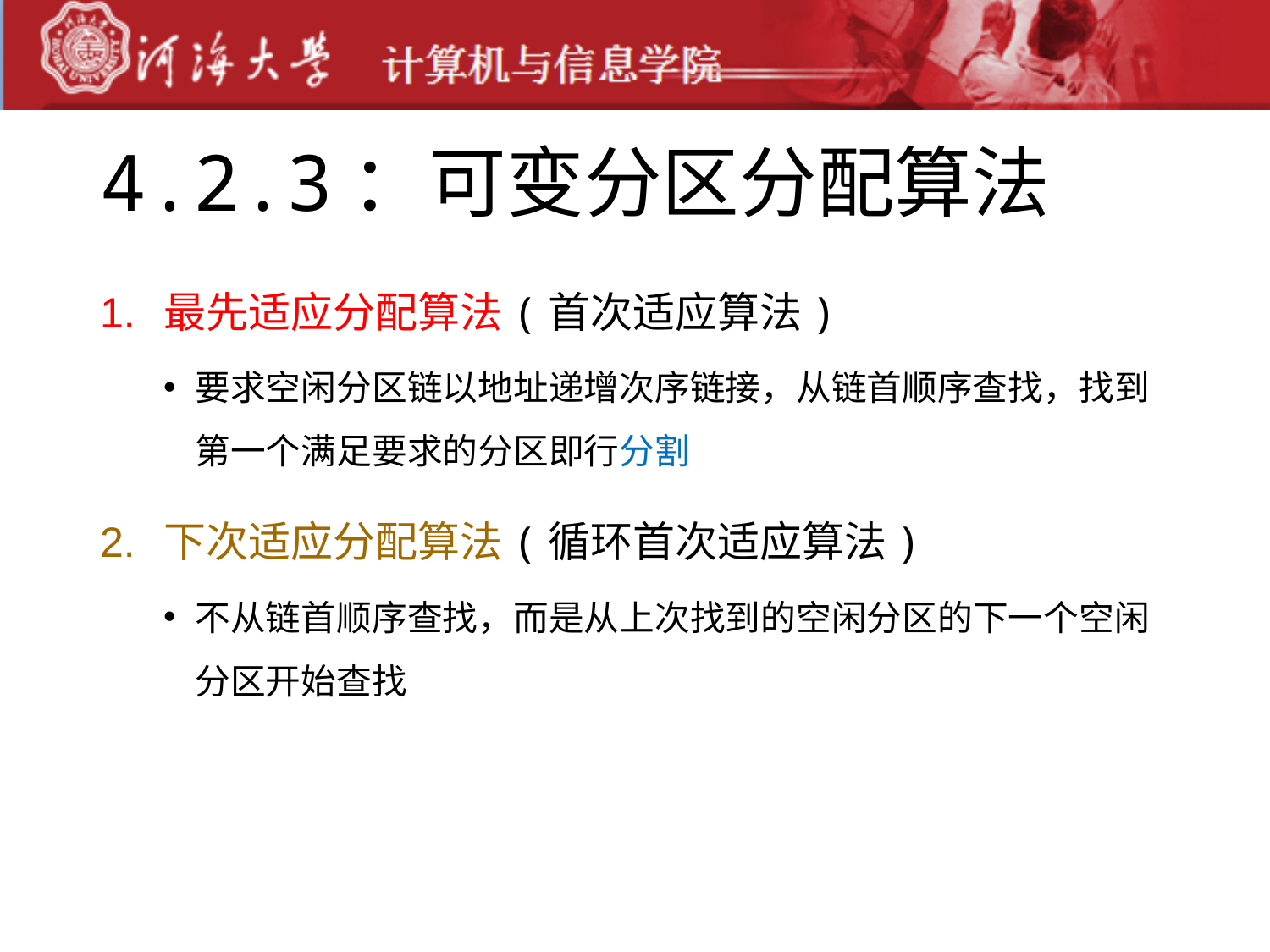

# 4.2.3：可变分区分配算法
最先适应分配算法(首次适应算法)
要求空闲分区链以地址递增次序链接，从链首顺序查找，找到第一个满足要求的分区即行分割
下次适应分配算法(循环首次适应算法)
不从链首顺序查找，而是从上次找到的空闲分区的下一个空闲分区开始查找